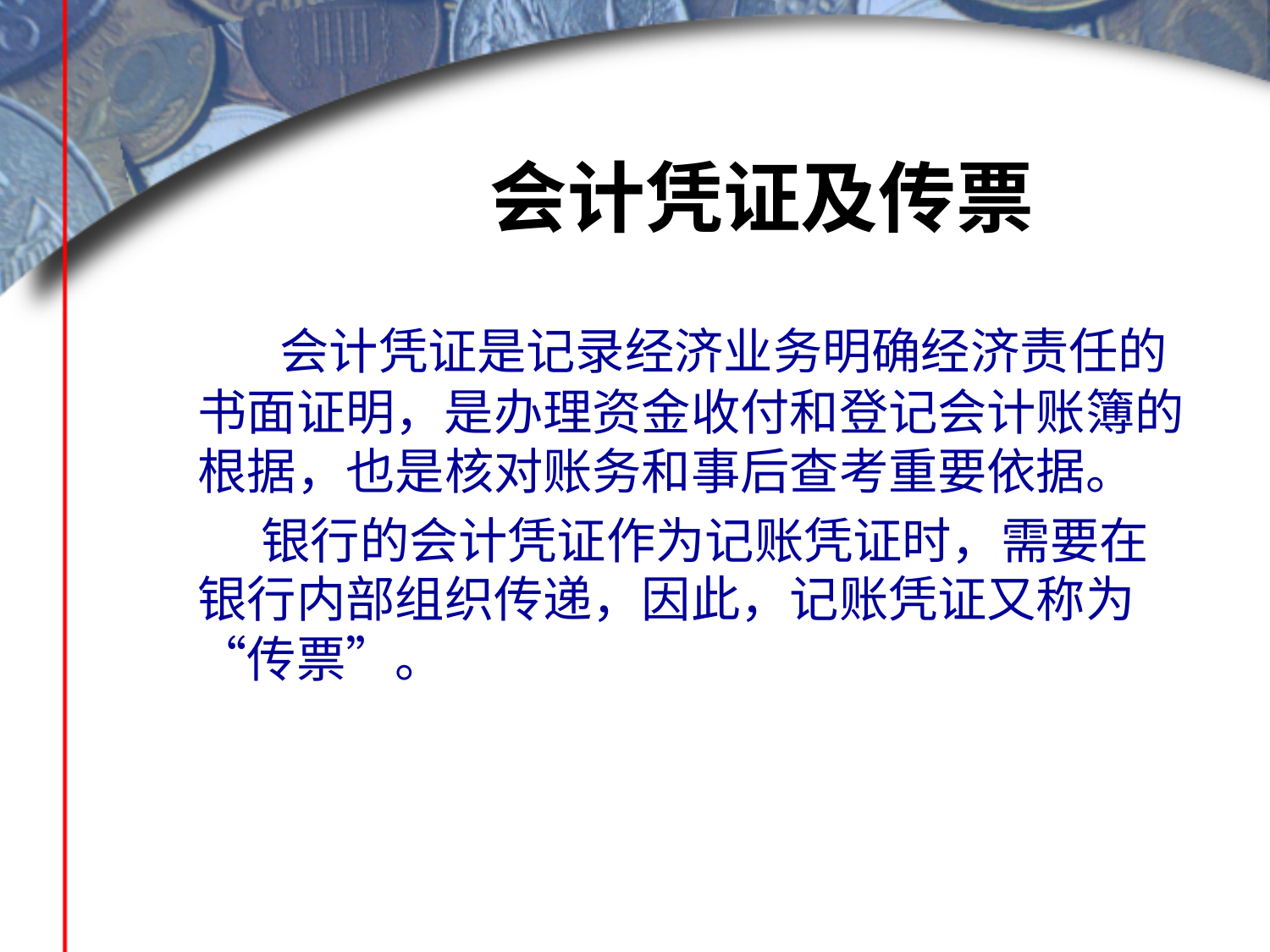

# 会计凭证及传票
         会计凭证是记录经济业务明确经济责任的书面证明，是办理资金收付和登记会计账簿的根据，也是核对账务和事后查考重要依据。
         银行的会计凭证作为记账凭证时，需要在银行内部组织传递，因此，记账凭证又称为“传票”。